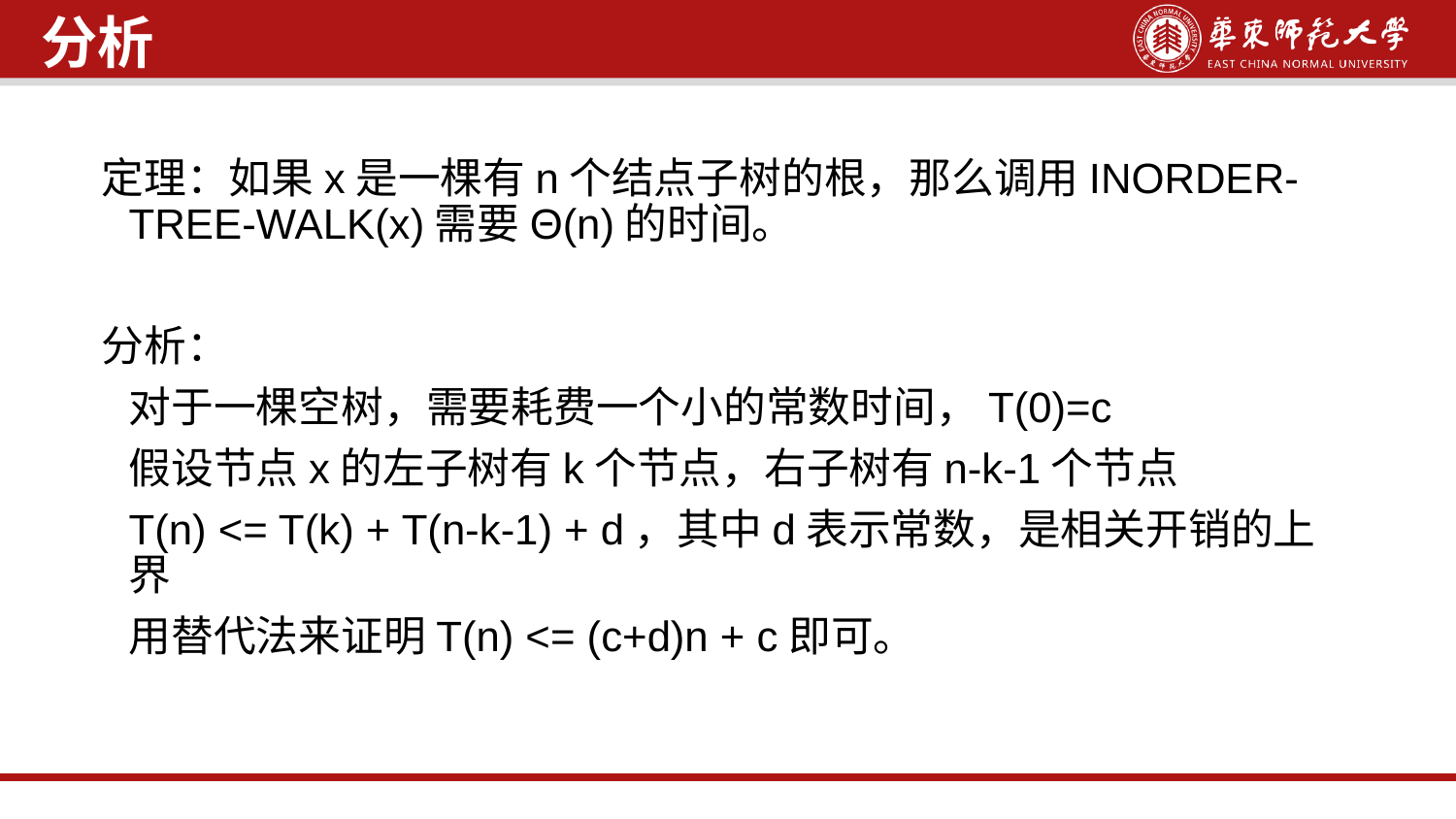

12
分析
定理：如果x是一棵有n个结点子树的根，那么调用INORDER-TREE-WALK(x)需要Θ(n)的时间。

分析：
	对于一棵空树，需要耗费一个小的常数时间，T(0)=c
	假设节点x的左子树有k个节点，右子树有n-k-1个节点
	T(n) <= T(k) + T(n-k-1) + d，其中d表示常数，是相关开销的上界
	用替代法来证明T(n) <= (c+d)n + c即可。